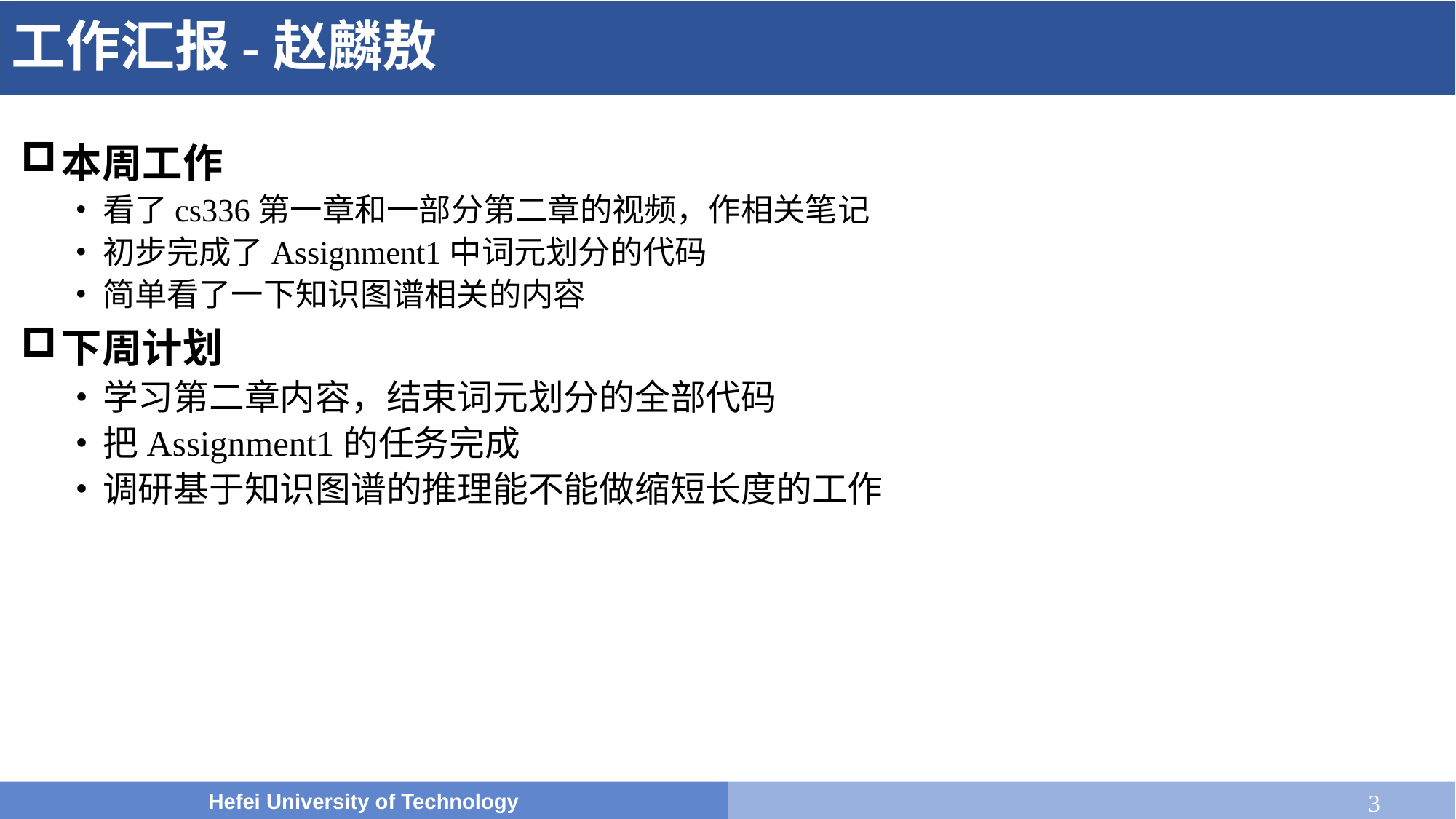

# 工作汇报-赵麟敖
本周工作
看了cs336第一章和一部分第二章的视频，作相关笔记
初步完成了Assignment1中词元划分的代码
简单看了一下知识图谱相关的内容
下周计划
学习第二章内容，结束词元划分的全部代码
把Assignment1的任务完成
调研基于知识图谱的推理能不能做缩短长度的工作
3